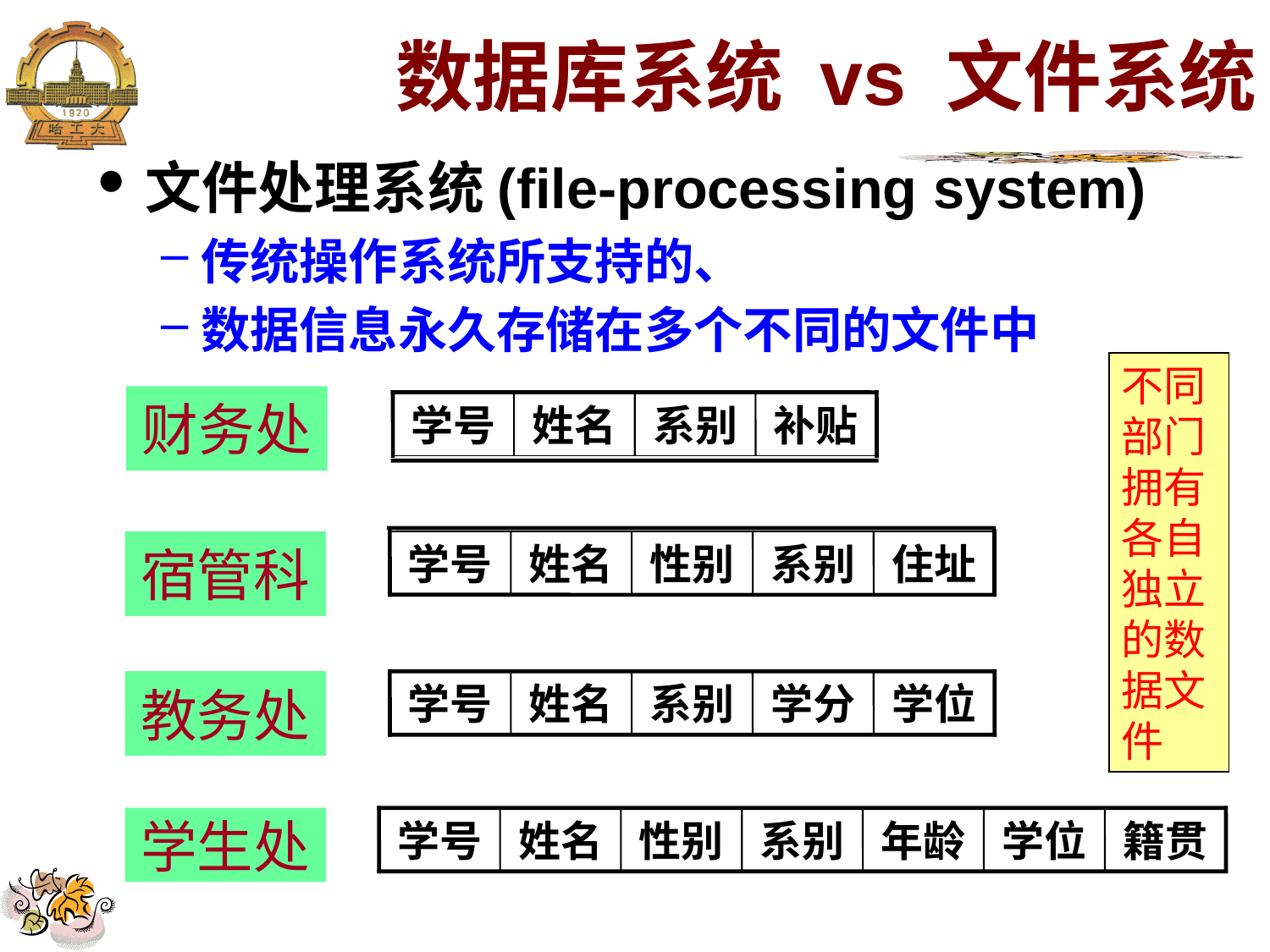

# 数据库系统 vs 文件系统
文件处理系统(file-processing system)
传统操作系统所支持的、
数据信息永久存储在多个不同的文件中
不同部门拥有各自独立的数据文件
财务处
学号

姓名

系别

补贴

宿管科
学号

姓名

性别

系别

住址

教务处
学号

姓名

系别

学分

学位

学生处
学号

姓名

性别

系别

年龄

学位

籍贯